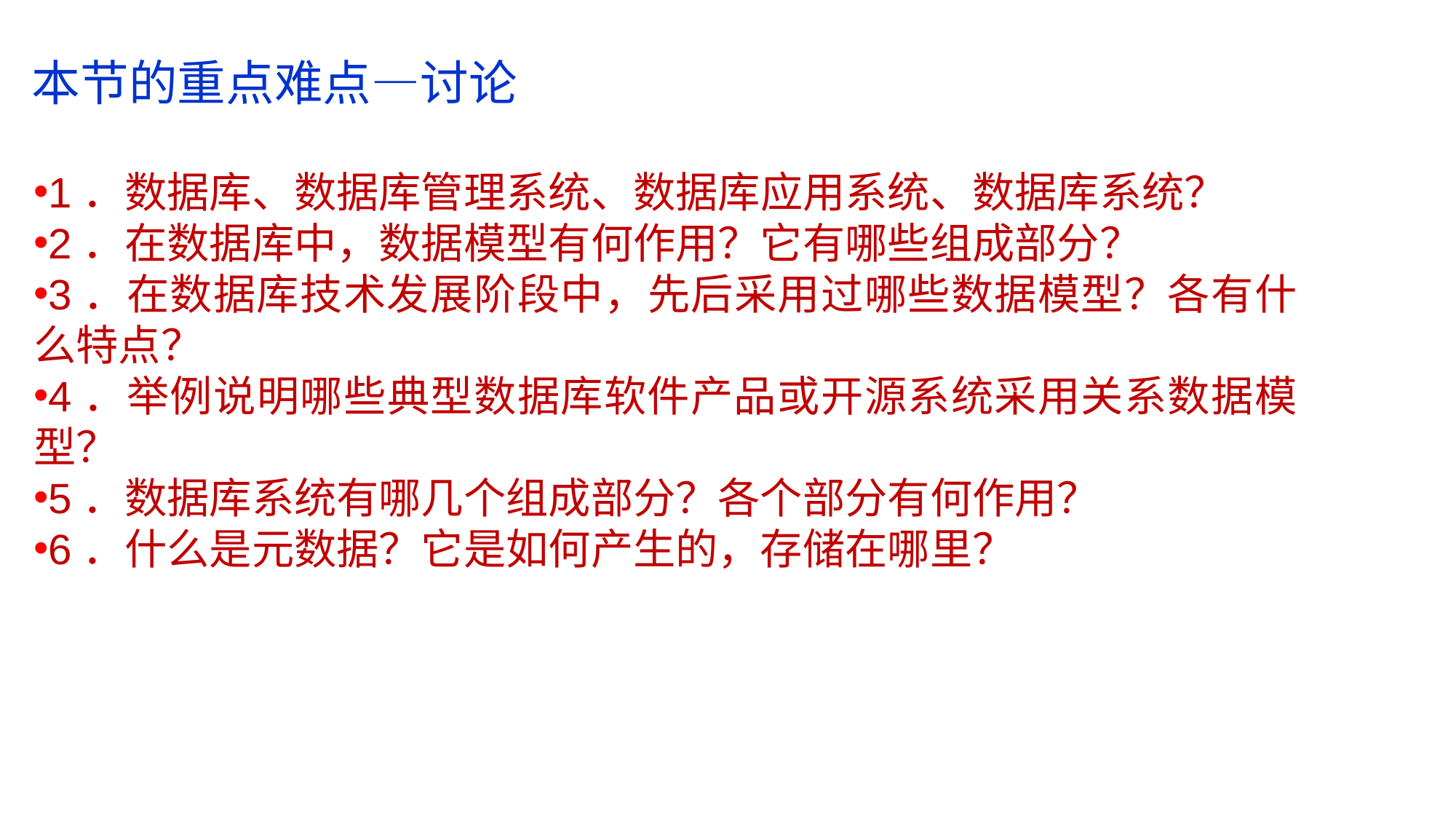

本节的重点难点—讨论
1．数据库、数据库管理系统、数据库应用系统、数据库系统？
2．在数据库中，数据模型有何作用？它有哪些组成部分？
3．在数据库技术发展阶段中，先后采用过哪些数据模型？各有什么特点？
4．举例说明哪些典型数据库软件产品或开源系统采用关系数据模型？
5．数据库系统有哪几个组成部分？各个部分有何作用？
6．什么是元数据？它是如何产生的，存储在哪里？